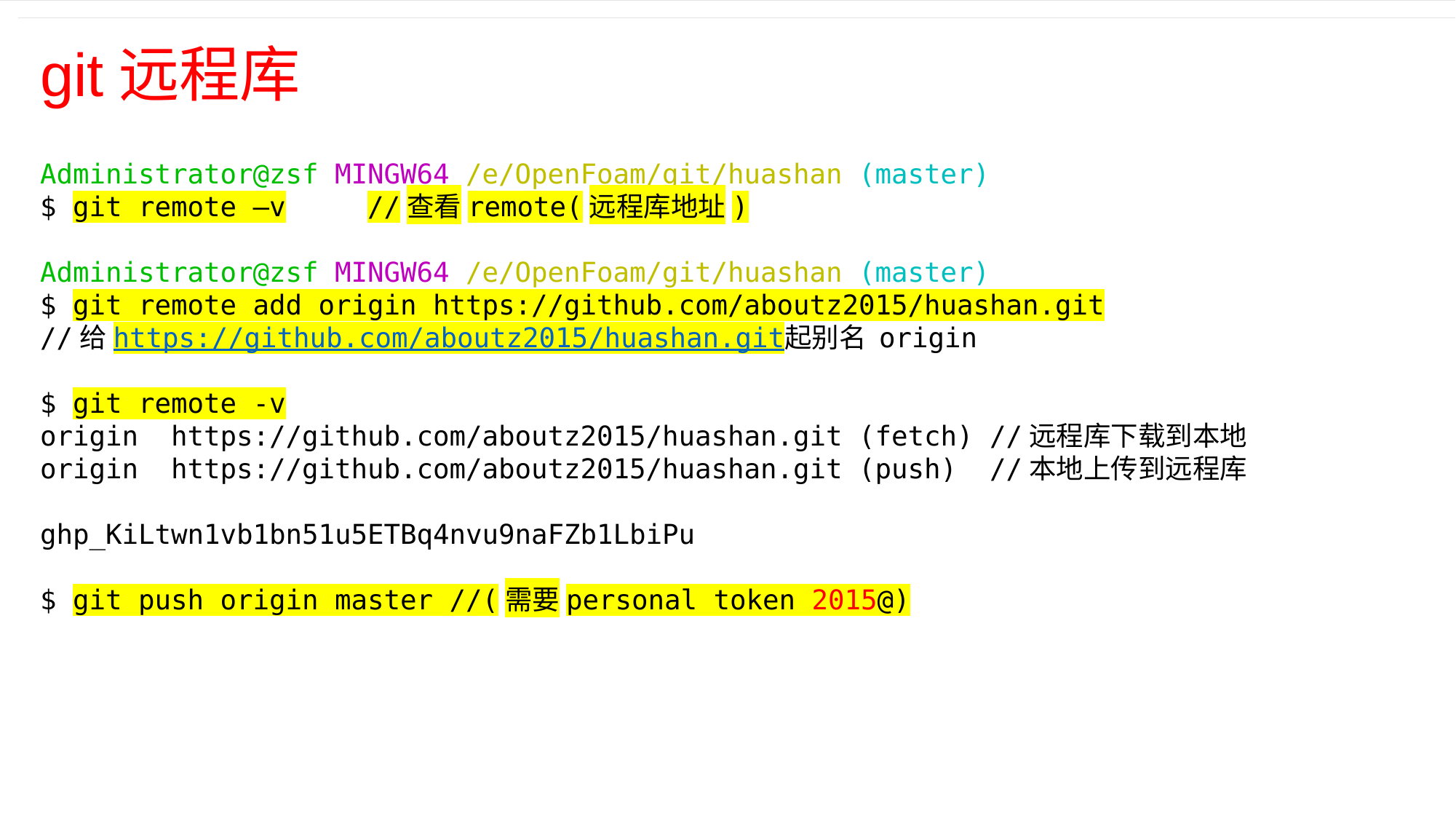

git远程库
Administrator@zsf MINGW64 /e/OpenFoam/git/huashan (master)
$ git remote –v	//查看remote(远程库地址)

Administrator@zsf MINGW64 /e/OpenFoam/git/huashan (master)
$ git remote add origin https://github.com/aboutz2015/huashan.git
//给https://github.com/aboutz2015/huashan.git起别名 origin

$ git remote -v
origin  https://github.com/aboutz2015/huashan.git (fetch) //远程库下载到本地
origin  https://github.com/aboutz2015/huashan.git (push)  //本地上传到远程库

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

$ git push origin master //(需要personal token 2015@)